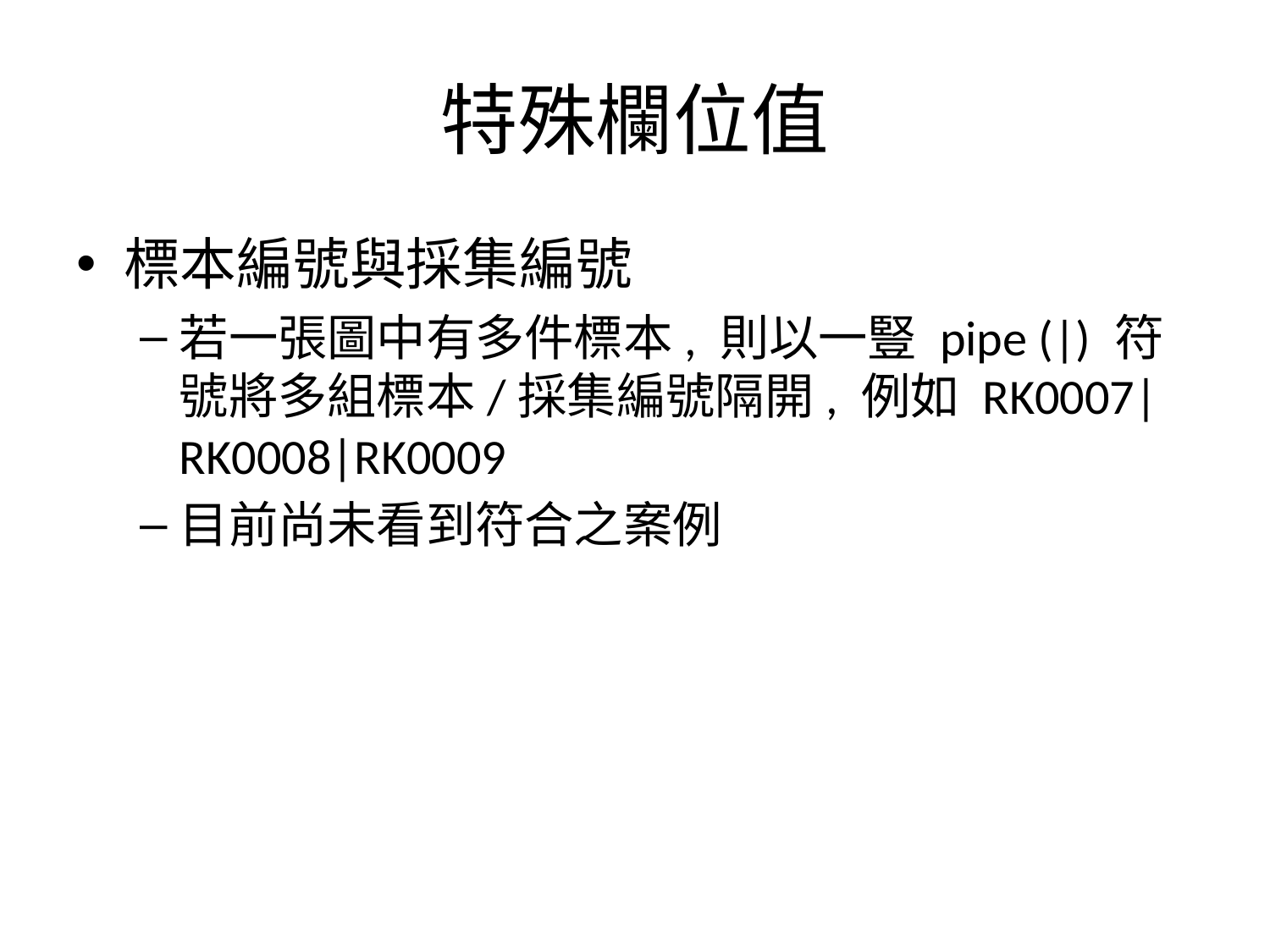

# 特殊欄位值
標本編號與採集編號
若一張圖中有多件標本, 則以一豎 pipe (|) 符號將多組標本/採集編號隔開, 例如 RK0007|RK0008|RK0009
目前尚未看到符合之案例